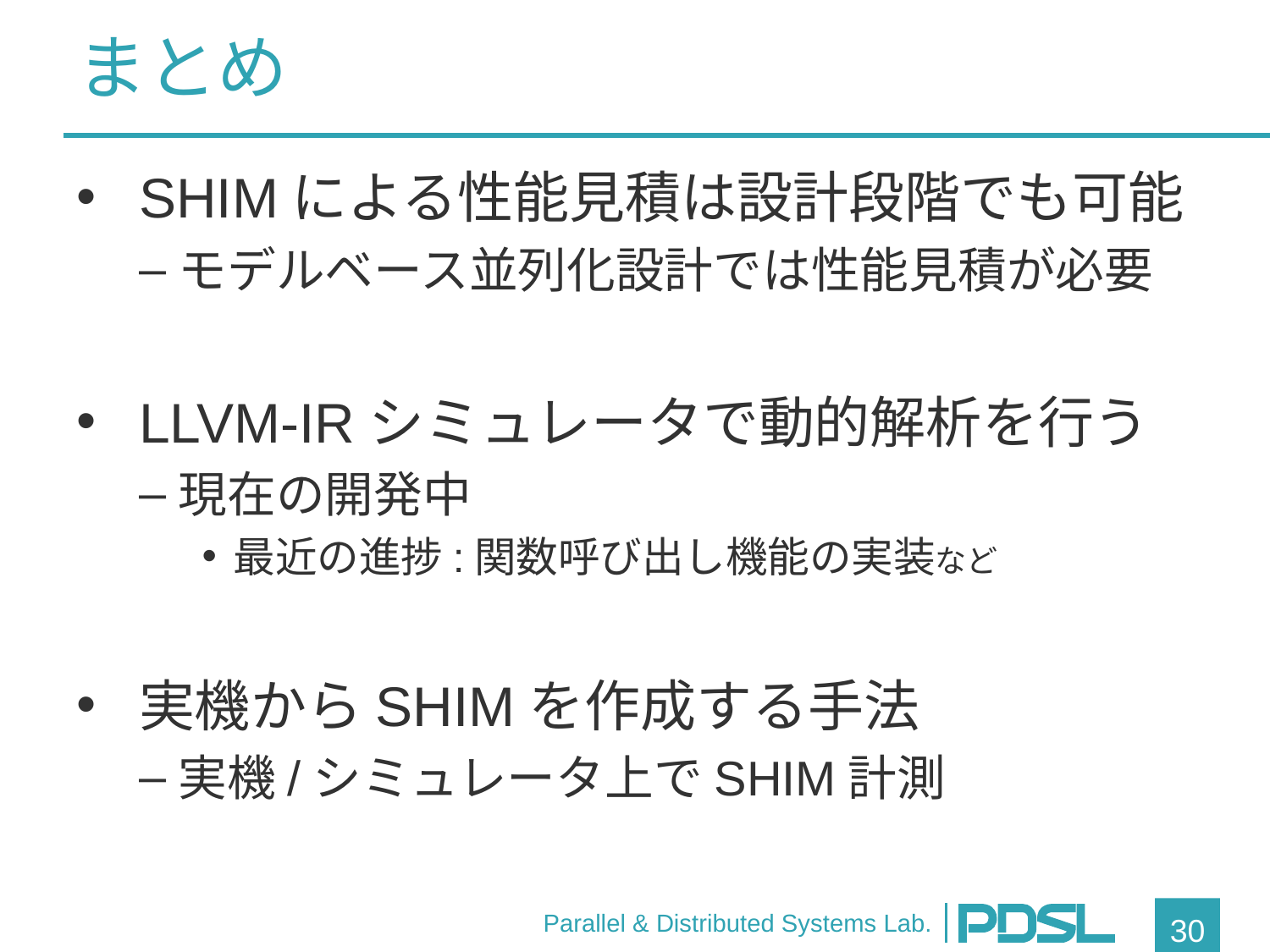

# まとめ
SHIMによる性能見積は設計段階でも可能
モデルベース並列化設計では性能見積が必要

LLVM-IRシミュレータで動的解析を行う
現在の開発中
最近の進捗:関数呼び出し機能の実装など

実機からSHIMを作成する手法
実機/シミュレータ上でSHIM計測